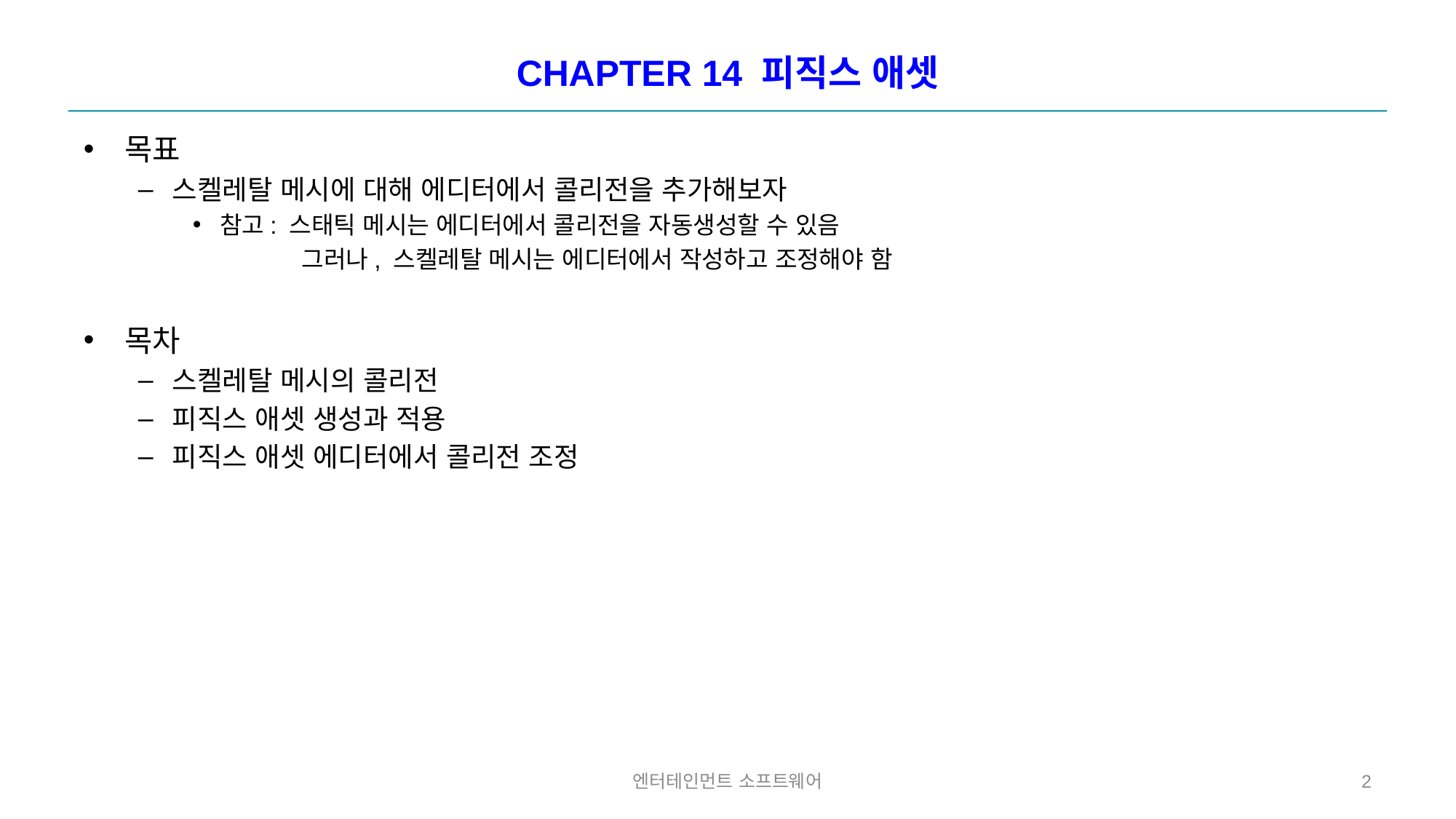

# CHAPTER 14 피직스 애셋
목표
스켈레탈 메시에 대해 에디터에서 콜리전을 추가해보자
참고: 스태틱 메시는 에디터에서 콜리전을 자동생성할 수 있음
	그러나, 스켈레탈 메시는 에디터에서 작성하고 조정해야 함

목차
스켈레탈 메시의 콜리전
피직스 애셋 생성과 적용
피직스 애셋 에디터에서 콜리전 조정

엔터테인먼트 소프트웨어
2